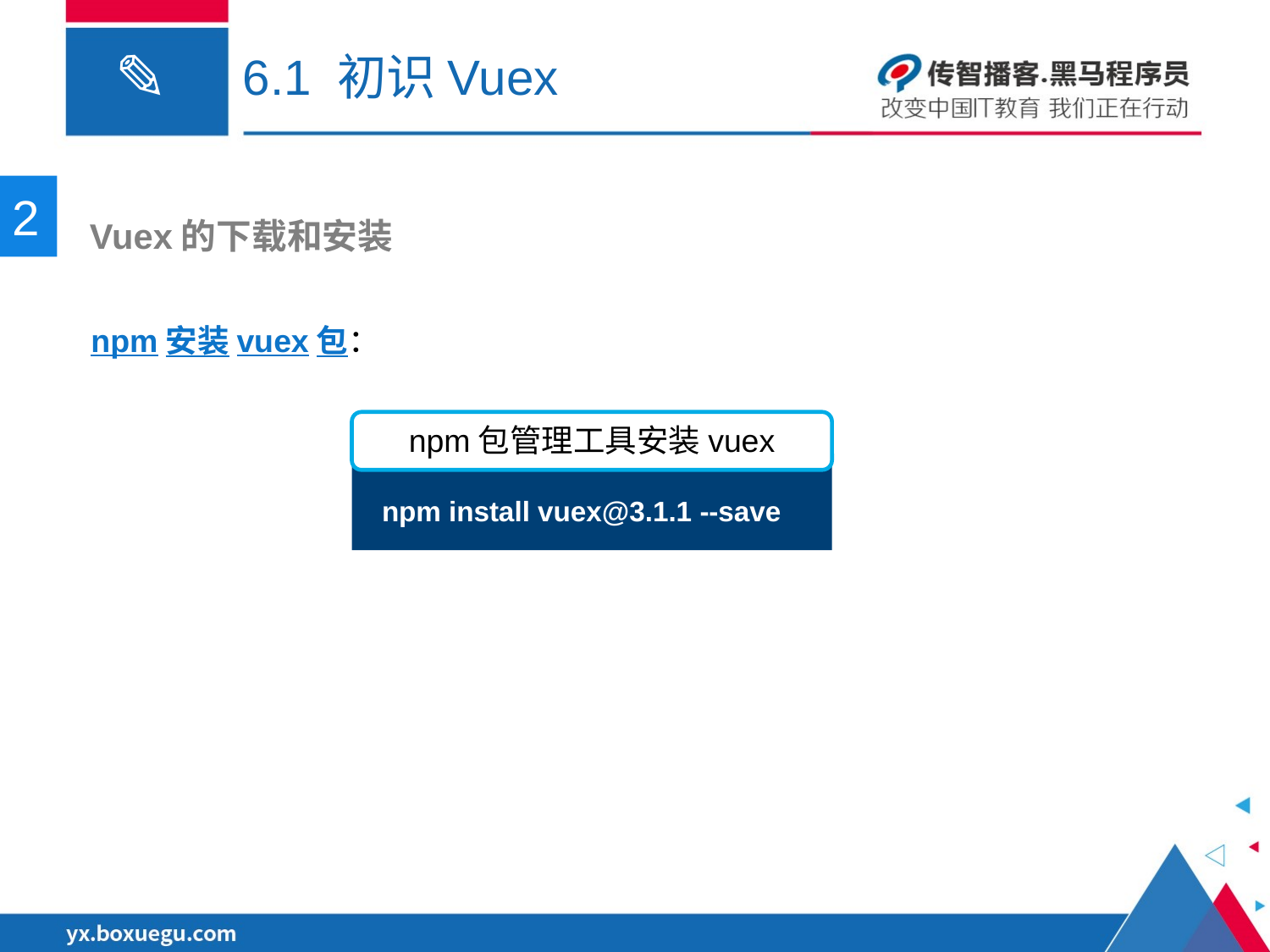

# 6.1 初识Vuex

2
  Vuex的下载和安装
npm安装vuex包：
npm包管理工具安装vuex

npm install vuex@3.1.1 --save